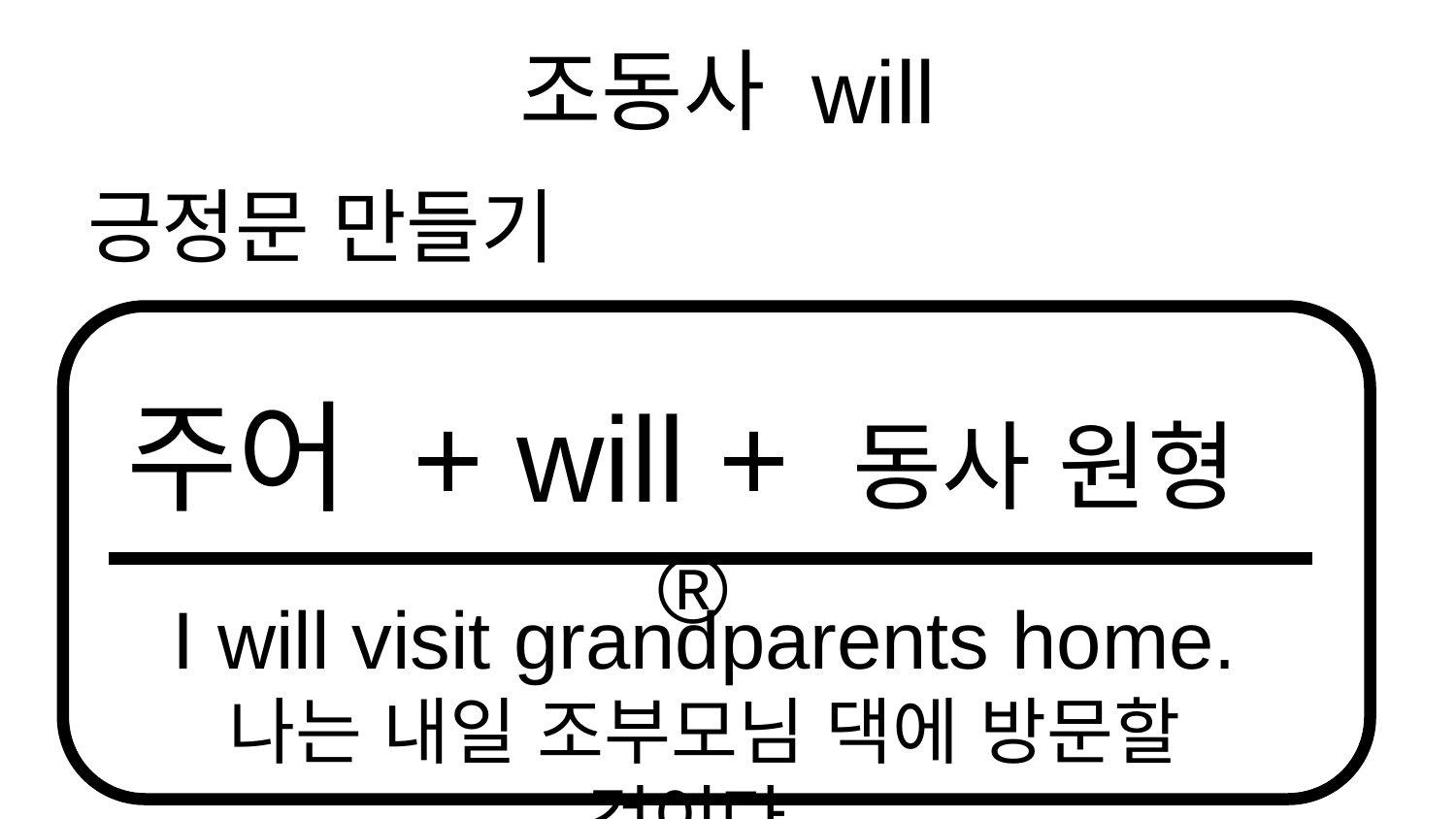

# 조동사 will
긍정문 만들기

주어 + will + 동사 원형®
I will visit grandparents home.
나는 내일 조부모님 댁에 방문할 것이다.